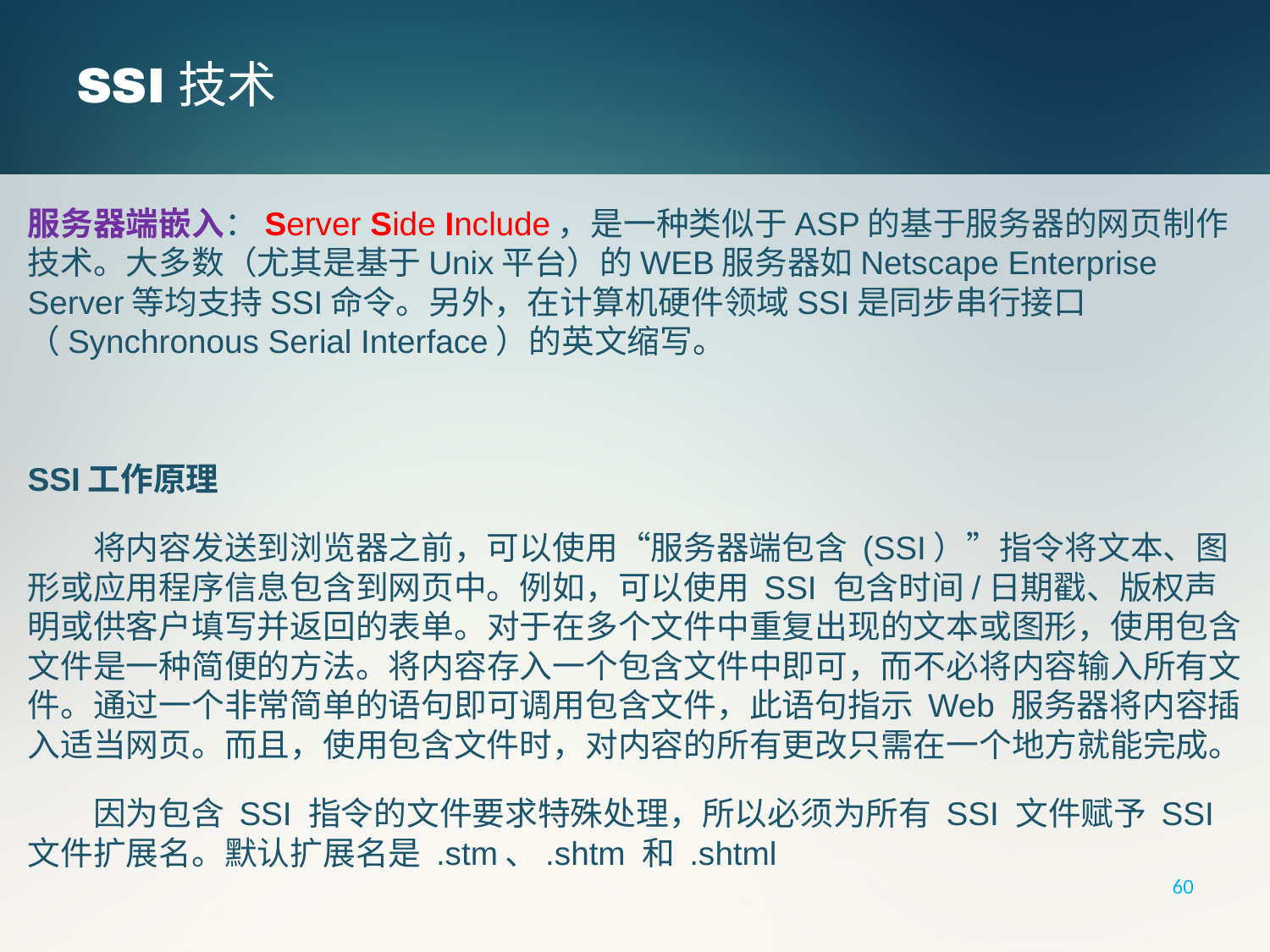

# SSI技术
服务器端嵌入：Server Side Include，是一种类似于ASP的基于服务器的网页制作技术。大多数（尤其是基于Unix平台）的WEB服务器如Netscape Enterprise Server等均支持SSI命令。另外，在计算机硬件领域SSI是同步串行接口（Synchronous Serial Interface）的英文缩写。

SSI工作原理
　　将内容发送到浏览器之前，可以使用“服务器端包含 (SSI）”指令将文本、图形或应用程序信息包含到网页中。例如，可以使用 SSI 包含时间/日期戳、版权声明或供客户填写并返回的表单。对于在多个文件中重复出现的文本或图形，使用包含文件是一种简便的方法。将内容存入一个包含文件中即可，而不必将内容输入所有文件。通过一个非常简单的语句即可调用包含文件，此语句指示 Web 服务器将内容插入适当网页。而且，使用包含文件时，对内容的所有更改只需在一个地方就能完成。
　　因为包含 SSI 指令的文件要求特殊处理，所以必须为所有 SSI 文件赋予 SSI 文件扩展名。默认扩展名是 .stm、.shtm 和 .shtml
60